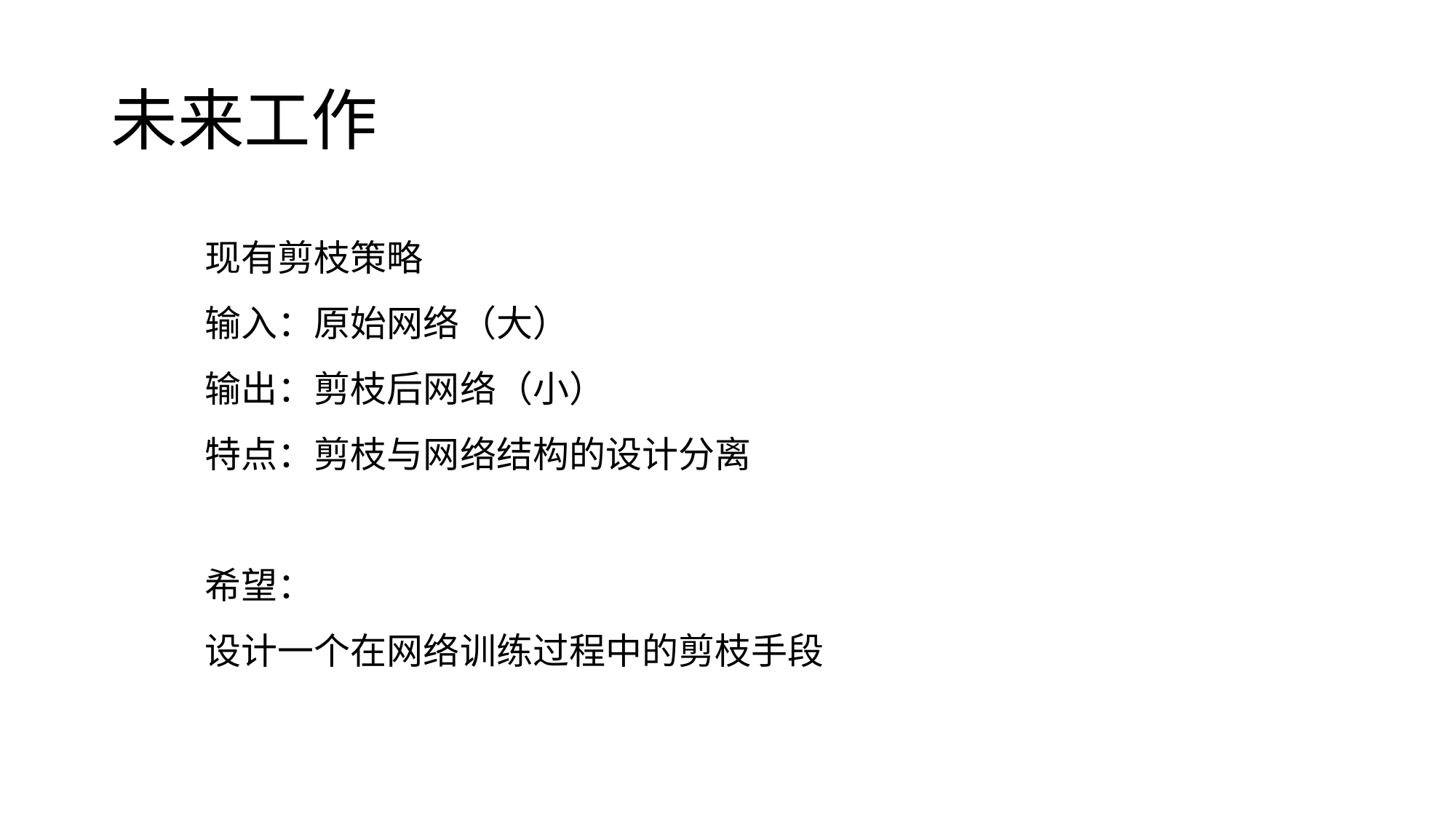

# 未来工作
现有剪枝策略
输入：原始网络（大）
输出：剪枝后网络（小）
特点：剪枝与网络结构的设计分离

希望：
设计一个在网络训练过程中的剪枝手段